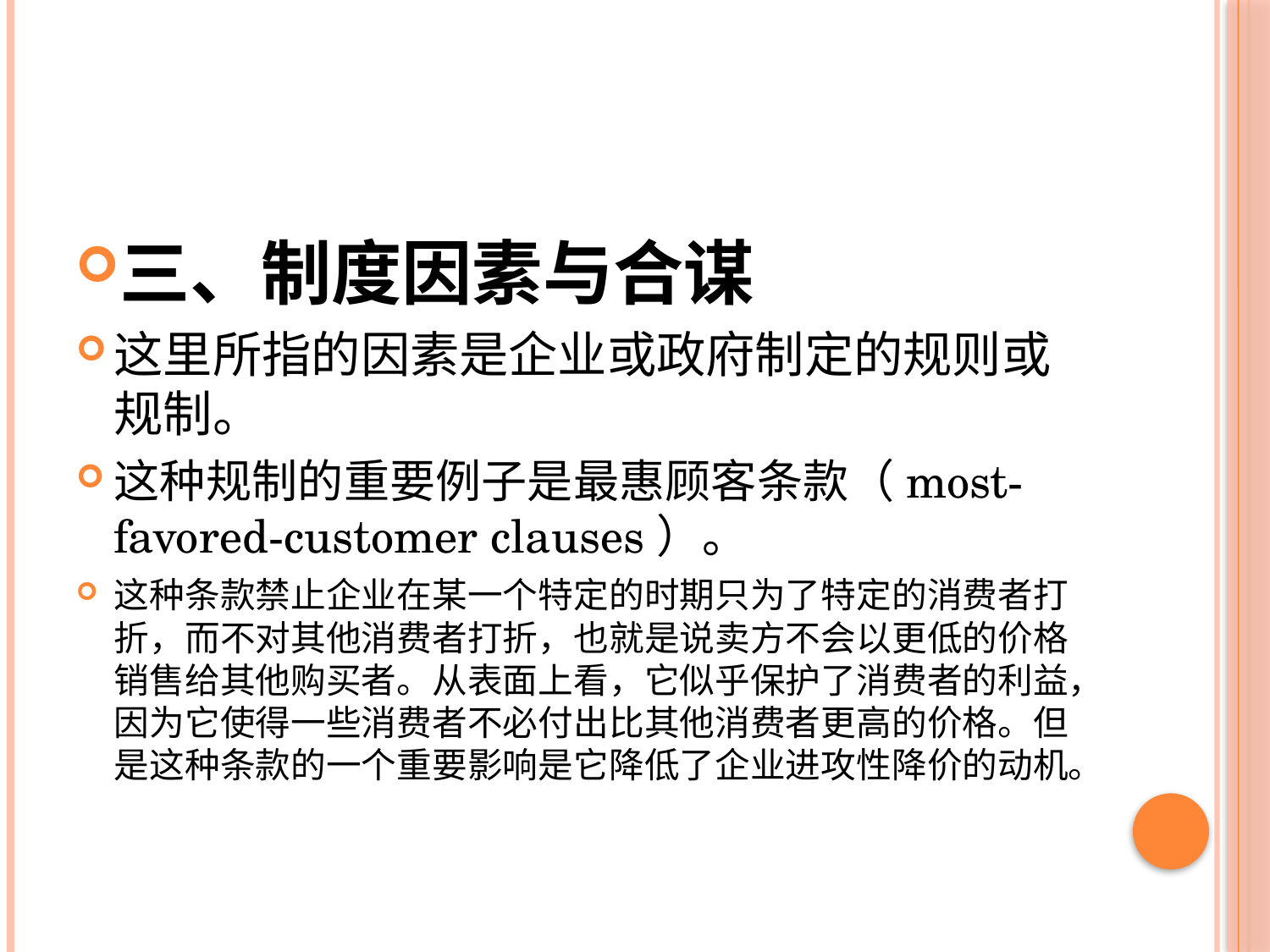

#
三、制度因素与合谋
这里所指的因素是企业或政府制定的规则或规制。
这种规制的重要例子是最惠顾客条款（most-favored-customer clauses）。
这种条款禁止企业在某一个特定的时期只为了特定的消费者打折，而不对其他消费者打折，也就是说卖方不会以更低的价格销售给其他购买者。从表面上看，它似乎保护了消费者的利益，因为它使得一些消费者不必付出比其他消费者更高的价格。但是这种条款的一个重要影响是它降低了企业进攻性降价的动机。